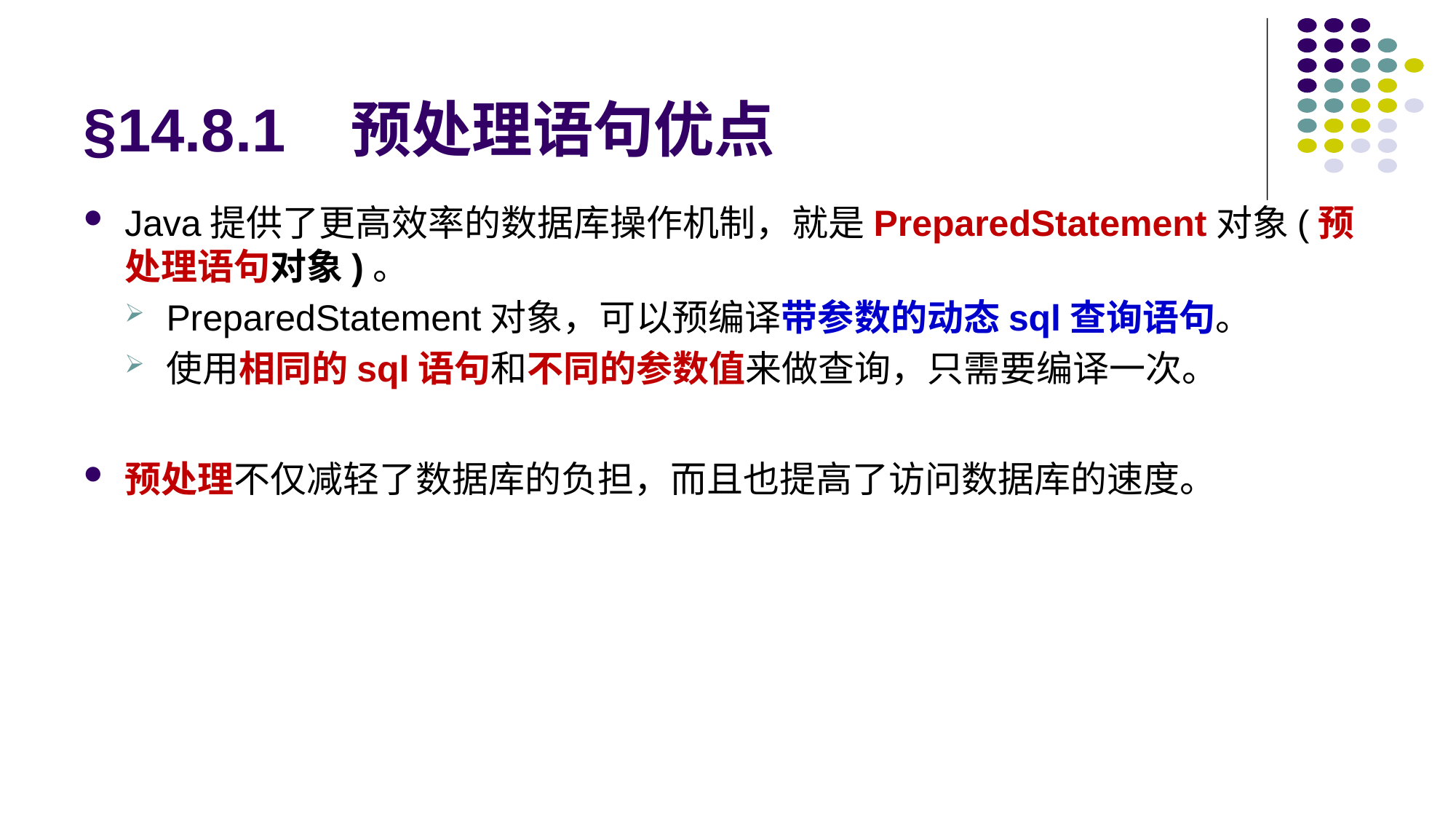

# §14.8.1   预处理语句优点
Java提供了更高效率的数据库操作机制，就是PreparedStatement对象(预处理语句对象)。
PreparedStatement对象，可以预编译带参数的动态sql查询语句。
使用相同的sql语句和不同的参数值来做查询，只需要编译一次。

预处理不仅减轻了数据库的负担，而且也提高了访问数据库的速度。

50